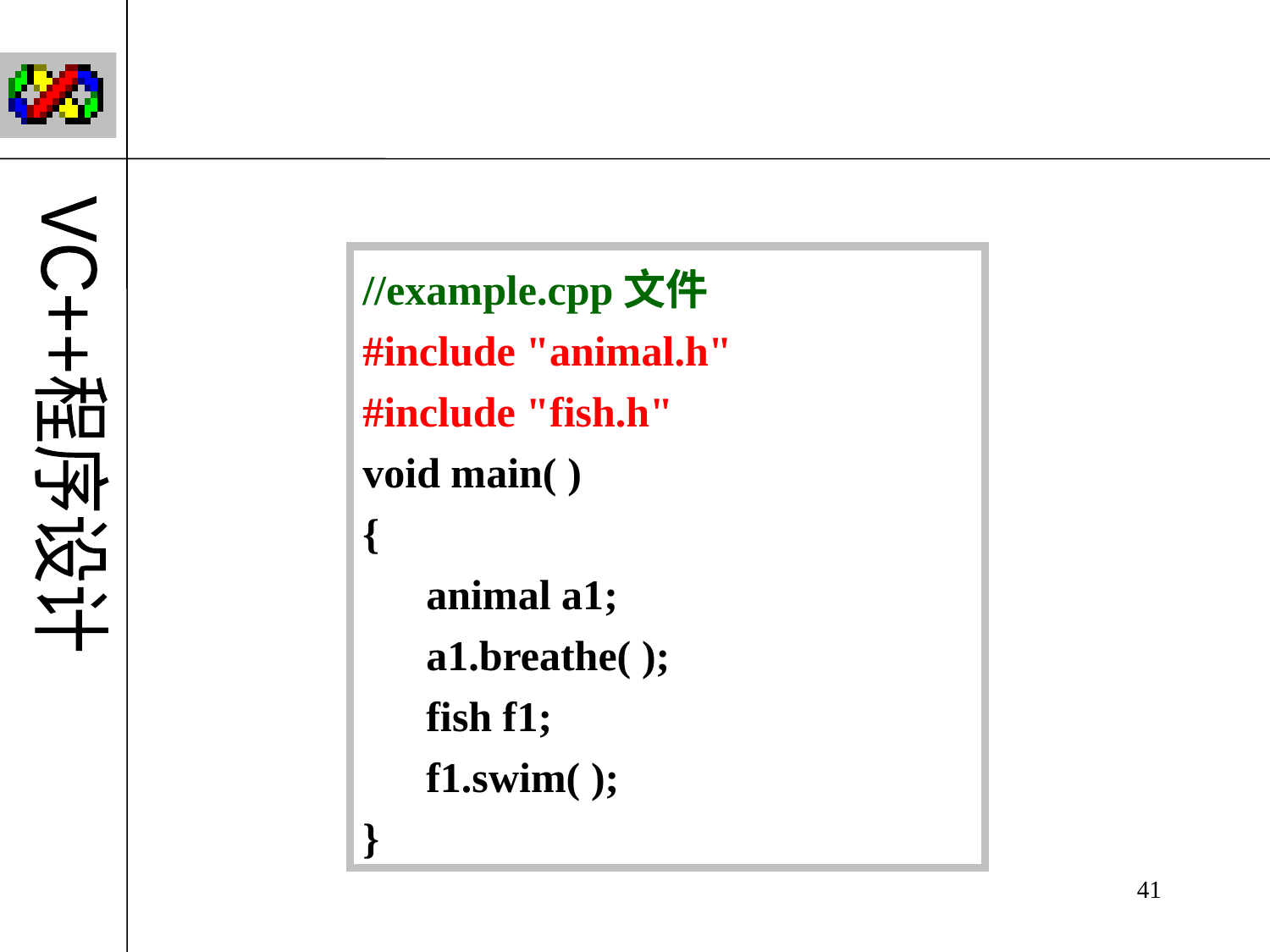

//example.cpp文件
#include "animal.h"
#include "fish.h"
void main( )
{
      animal a1;
      a1.breathe( );
      fish f1;
      f1.swim( );
}
41